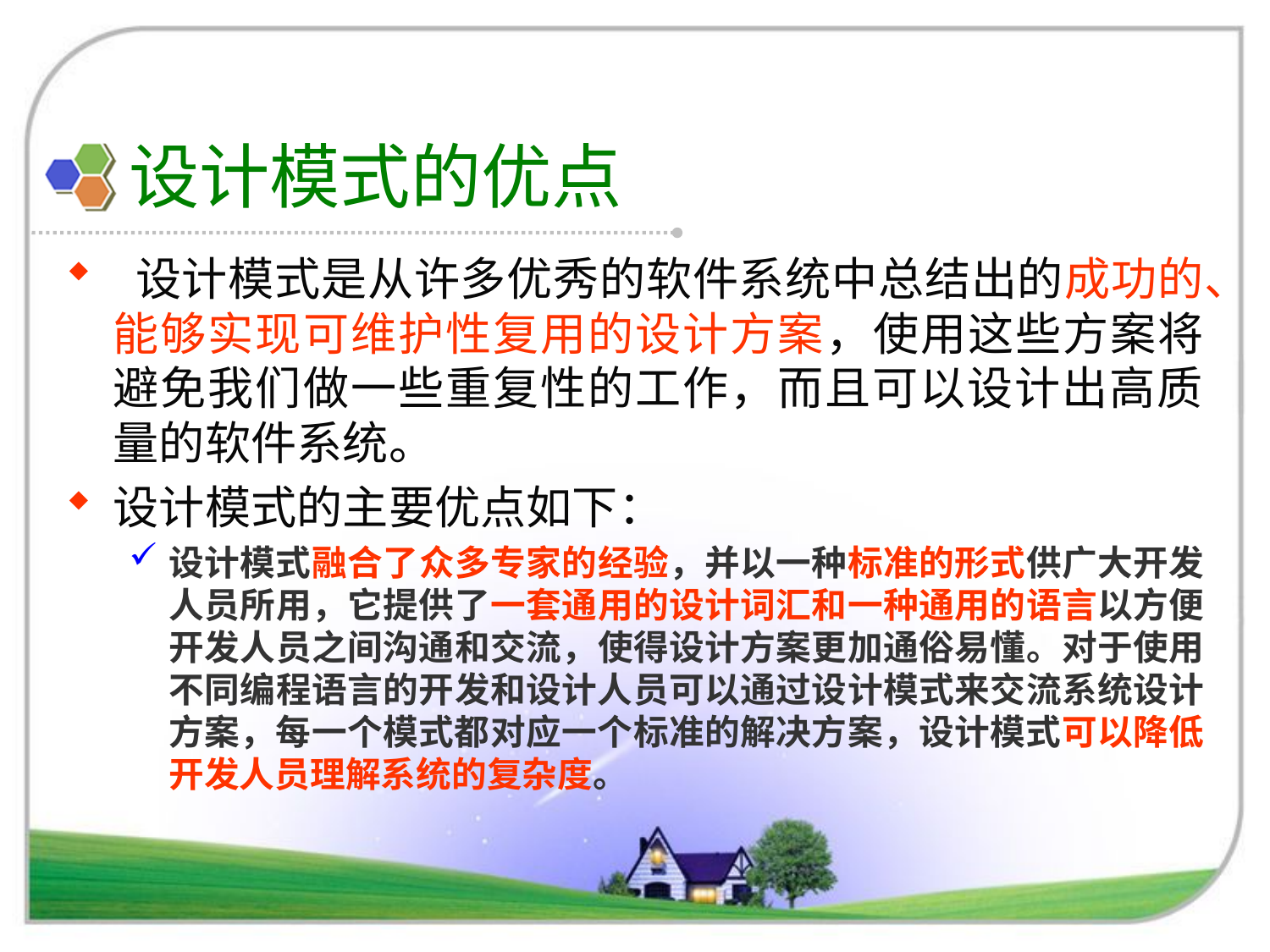

# 设计模式的优点
 设计模式是从许多优秀的软件系统中总结出的成功的、能够实现可维护性复用的设计方案，使用这些方案将避免我们做一些重复性的工作，而且可以设计出高质量的软件系统。
设计模式的主要优点如下：
设计模式融合了众多专家的经验，并以一种标准的形式供广大开发人员所用，它提供了一套通用的设计词汇和一种通用的语言以方便开发人员之间沟通和交流，使得设计方案更加通俗易懂。对于使用不同编程语言的开发和设计人员可以通过设计模式来交流系统设计方案，每一个模式都对应一个标准的解决方案，设计模式可以降低开发人员理解系统的复杂度。